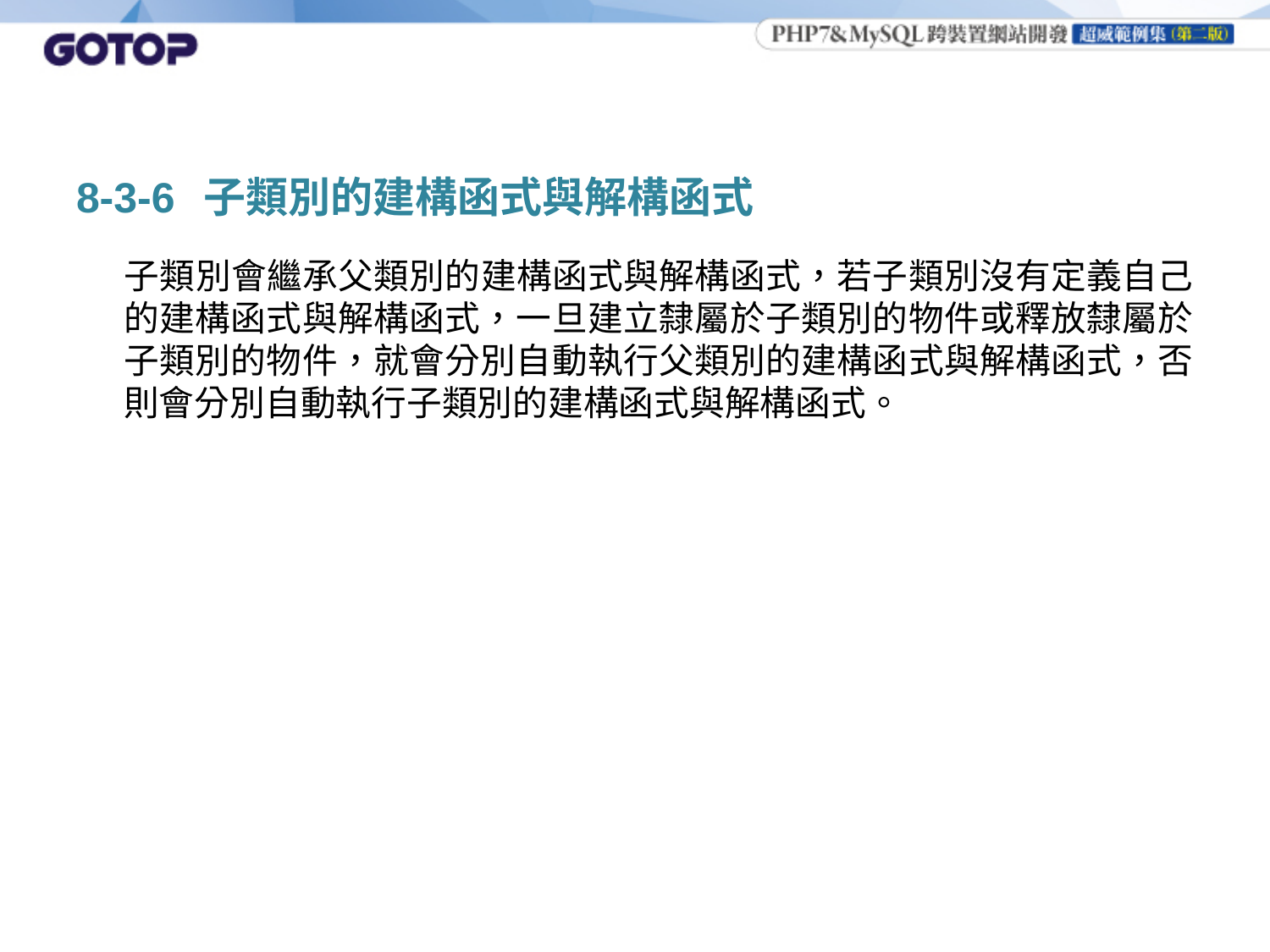

# 8-3-6	子類別的建構函式與解構函式
	子類別會繼承父類別的建構函式與解構函式，若子類別沒有定義自己的建構函式與解構函式，一旦建立隸屬於子類別的物件或釋放隸屬於子類別的物件，就會分別自動執行父類別的建構函式與解構函式，否則會分別自動執行子類別的建構函式與解構函式。